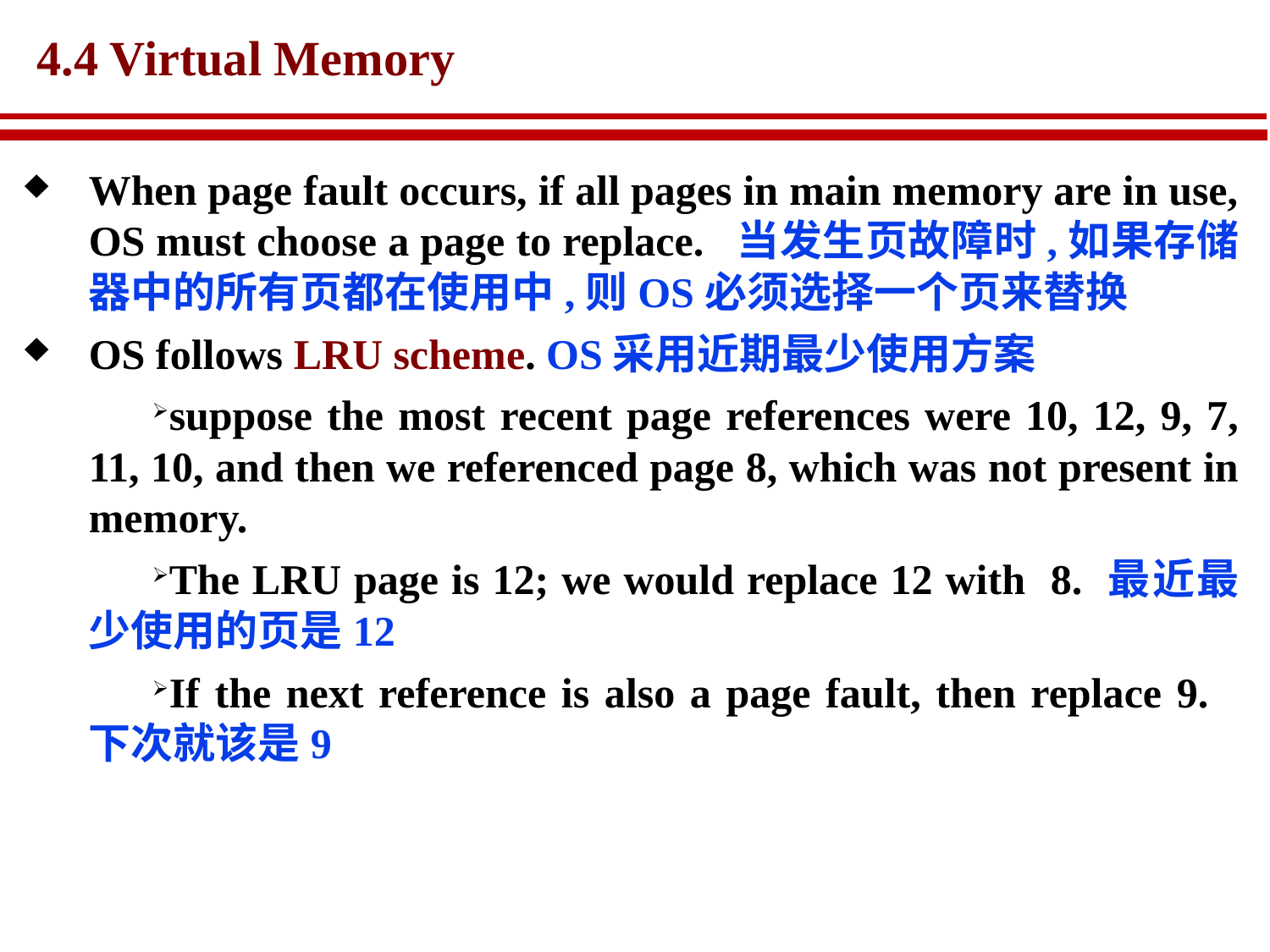

# 4.4 Virtual Memory
When page fault occurs, if all pages in main memory are in use, OS must choose a page to replace.  当发生页故障时,如果存储器中的所有页都在使用中,则OS必须选择一个页来替换
OS follows LRU scheme. OS采用近期最少使用方案
suppose the most recent page references were 10, 12, 9, 7, 11, 10, and then we referenced page 8, which was not present in memory.
The LRU page is 12; we would replace 12 with  8. 最近最少使用的页是12
If the next reference is also a page fault, then replace 9.   下次就该是9